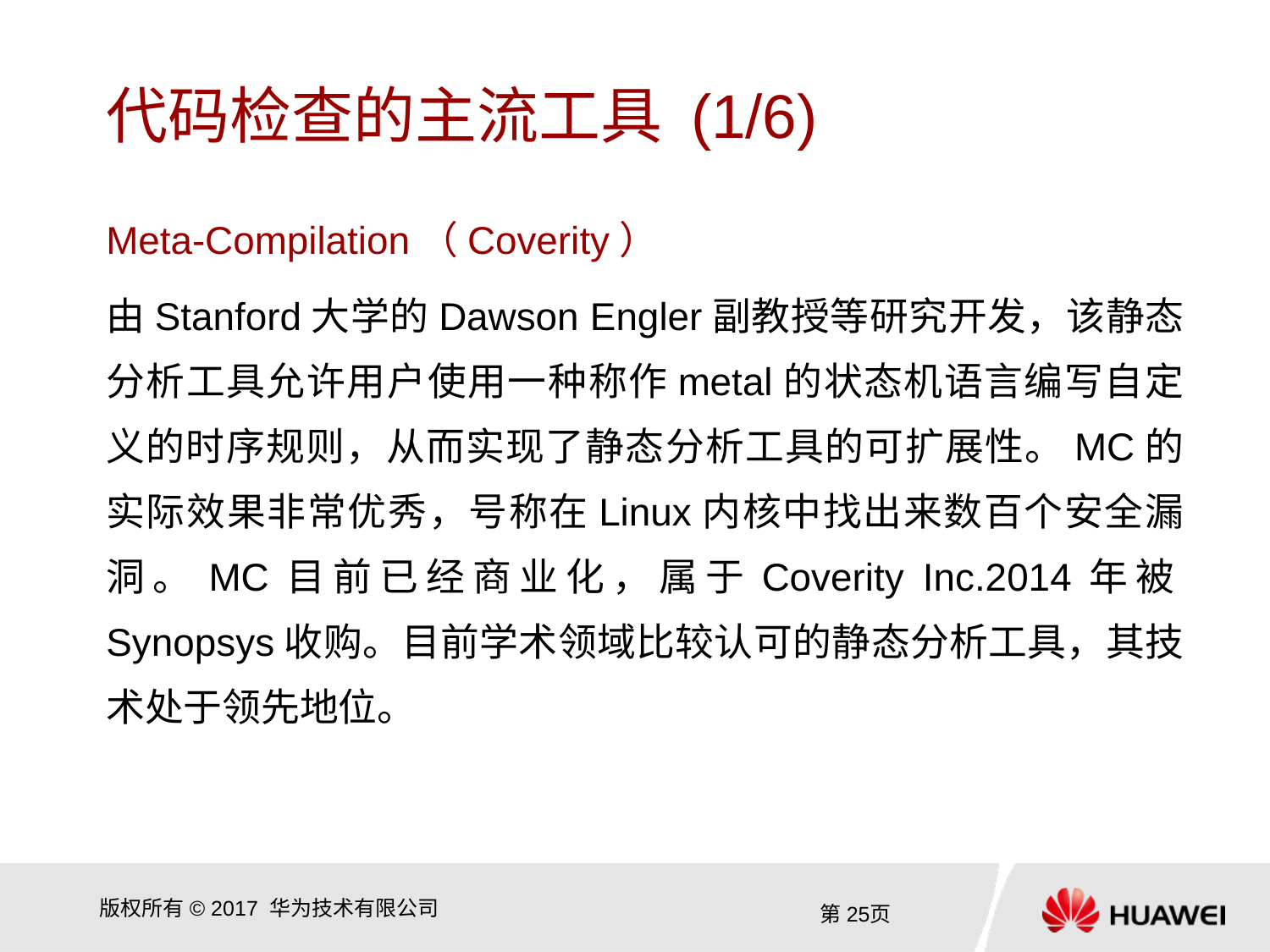

# 代码检查的主流工具 (1/6)
Meta-Compilation（Coverity）
由Stanford大学的Dawson Engler副教授等研究开发，该静态分析工具允许用户使用一种称作metal的状态机语言编写自定义的时序规则，从而实现了静态分析工具的可扩展性。MC的实际效果非常优秀，号称在Linux内核中找出来数百个安全漏洞。MC目前已经商业化，属于Coverity Inc.2014年被Synopsys收购。目前学术领域比较认可的静态分析工具，其技术处于领先地位。